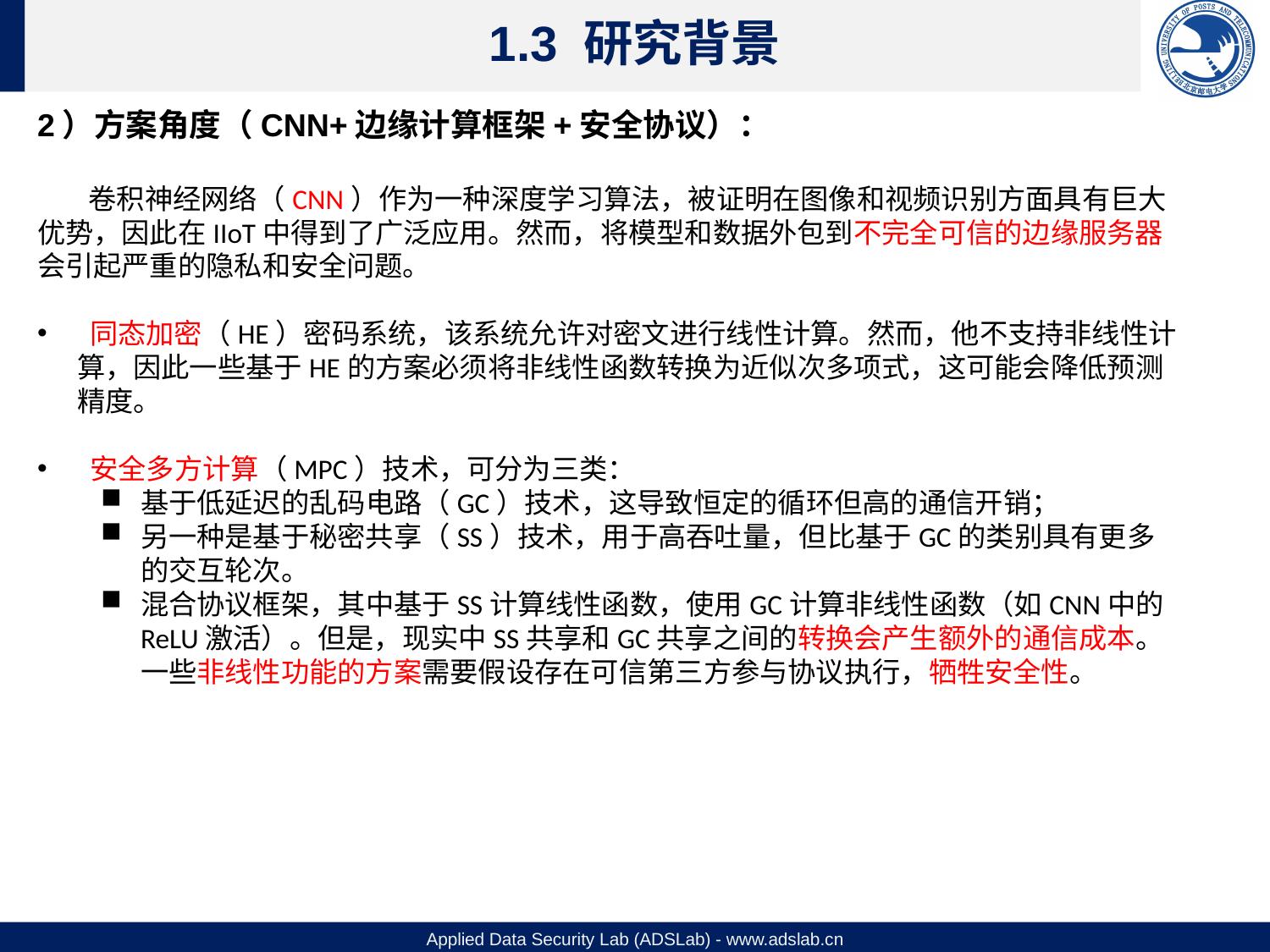

# 1.3 研究背景
2）方案角度（CNN+边缘计算框架+安全协议）：

       卷积神经网络（CNN）作为一种深度学习算法，被证明在图像和视频识别方面具有巨大优势，因此在IIoT中得到了广泛应用。然而，将模型和数据外包到不完全可信的边缘服务器会引起严重的隐私和安全问题。

 同态加密（HE）密码系统，该系统允许对密文进行线性计算。然而，他不支持非线性计算，因此一些基于HE的方案必须将非线性函数转换为近似次多项式，这可能会降低预测精度。

 安全多方计算（MPC）技术，可分为三类：
基于低延迟的乱码电路（GC）技术，这导致恒定的循环但高的通信开销；
另一种是基于秘密共享（SS）技术，用于高吞吐量，但比基于GC的类别具有更多的交互轮次。
混合协议框架，其中基于SS计算线性函数，使用GC计算非线性函数（如CNN中的ReLU激活）。但是，现实中SS共享和GC共享之间的转换会产生额外的通信成本。一些非线性功能的方案需要假设存在可信第三方参与协议执行，牺牲安全性。
7

Applied Data Security Lab (ADSLab) - www.adslab.cn